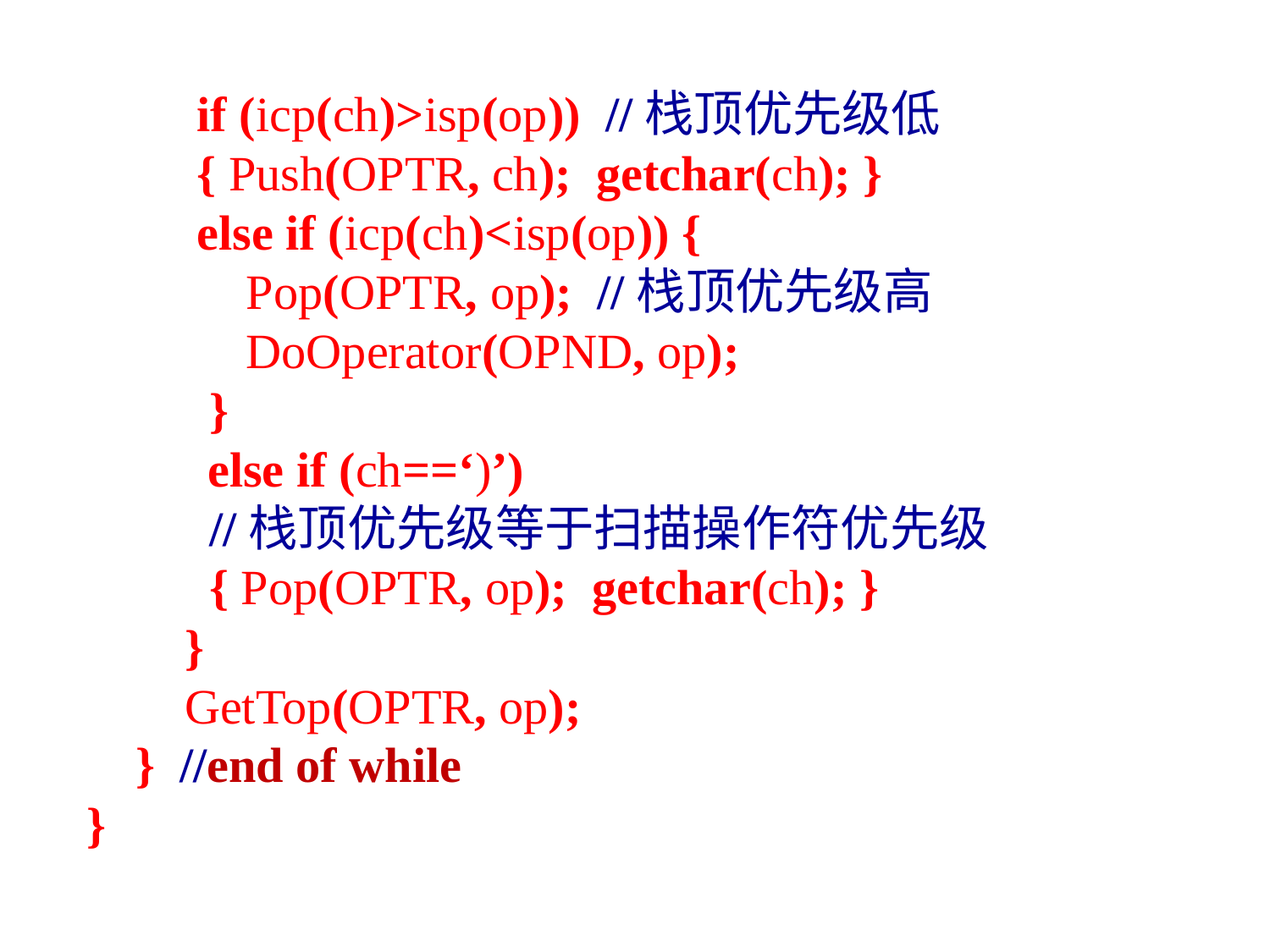

if (icp(ch)>isp(op))  //栈顶优先级低
         { Push(OPTR, ch);  getchar(ch); }
         else if (icp(ch)<isp(op)) {
             Pop(OPTR, op);  //栈顶优先级高
             DoOperator(OPND, op);
          }
	      else if (ch==‘)’)
          //栈顶优先级等于扫描操作符优先级
          { Pop(OPTR, op);  getchar(ch); }
        }
        GetTop(OPTR, op);
    }  //end of while
}